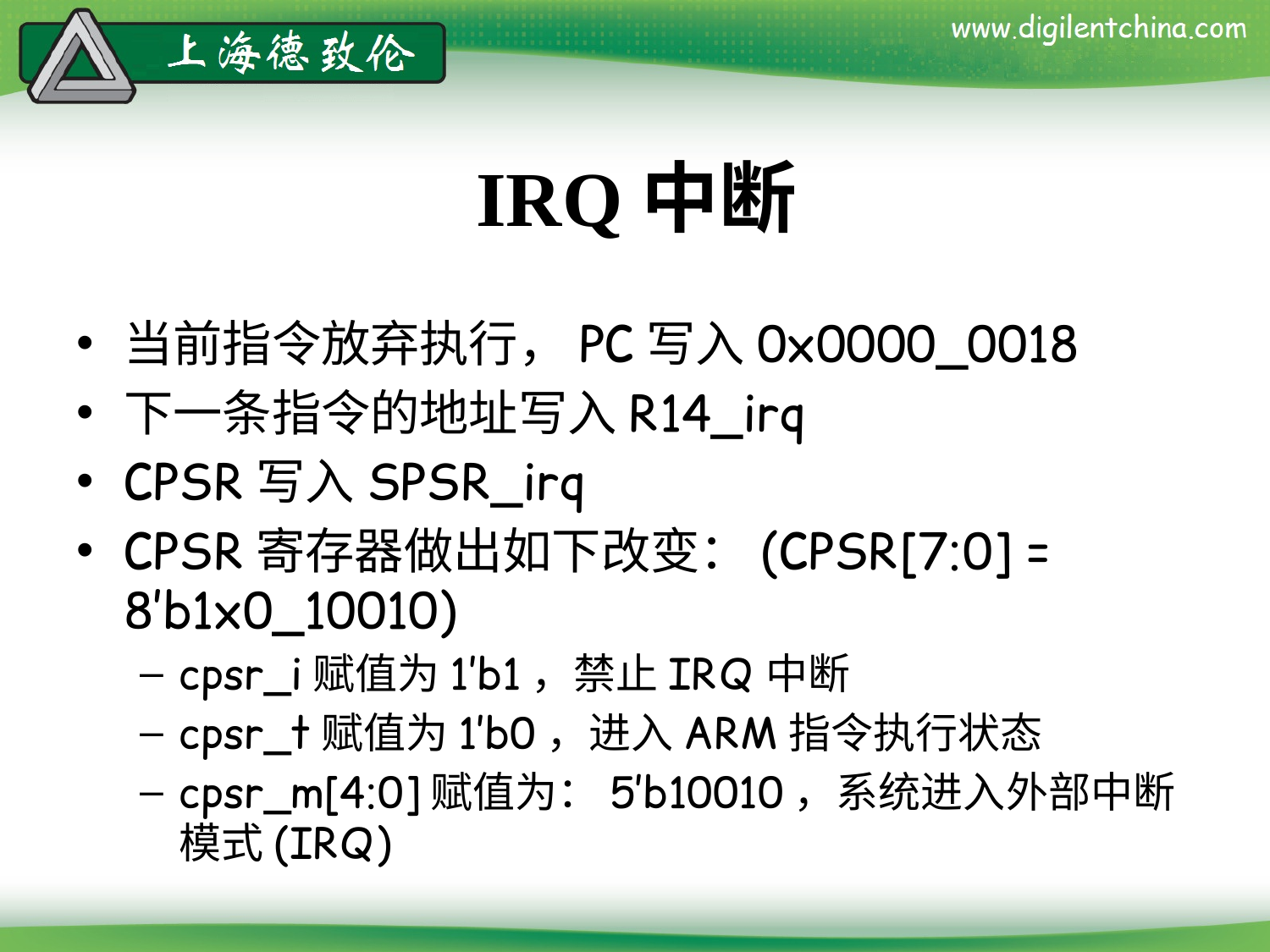

# IRQ中断
当前指令放弃执行，PC写入0x0000_0018
下一条指令的地址写入R14_irq
CPSR写入SPSR_irq
CPSR寄存器做出如下改变：(CPSR[7:0] = 8’b1x0_10010)
cpsr_i赋值为1’b1，禁止IRQ中断
cpsr_t赋值为1’b0，进入ARM指令执行状态
cpsr_m[4:0]赋值为：5’b10010，系统进入外部中断模式(IRQ)